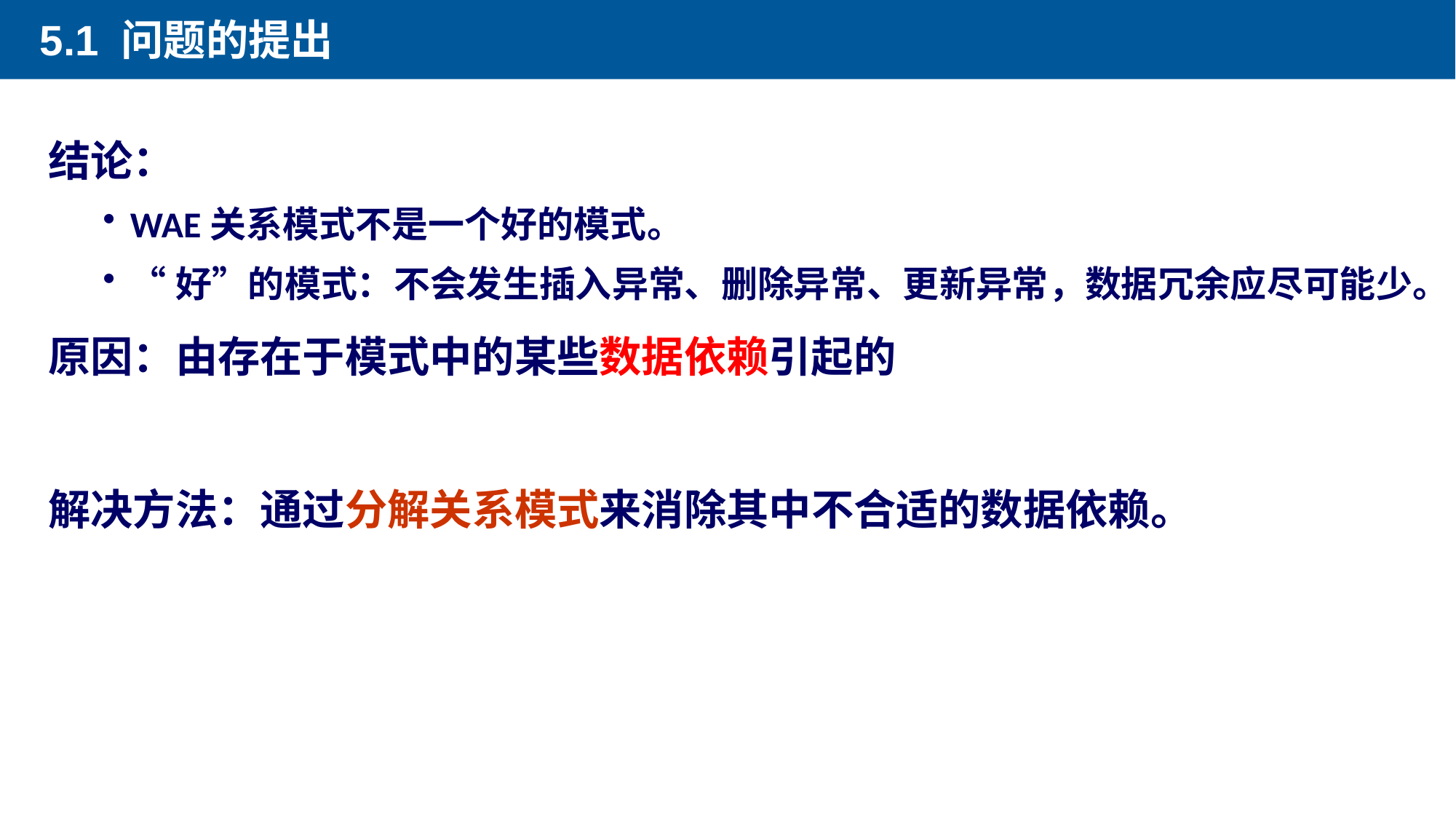

5.1 问题的提出
结论：
WAE关系模式不是一个好的模式。
“好”的模式：不会发生插入异常、删除异常、更新异常，数据冗余应尽可能少。
原因：由存在于模式中的某些数据依赖引起的

解决方法：通过分解关系模式来消除其中不合适的数据依赖。